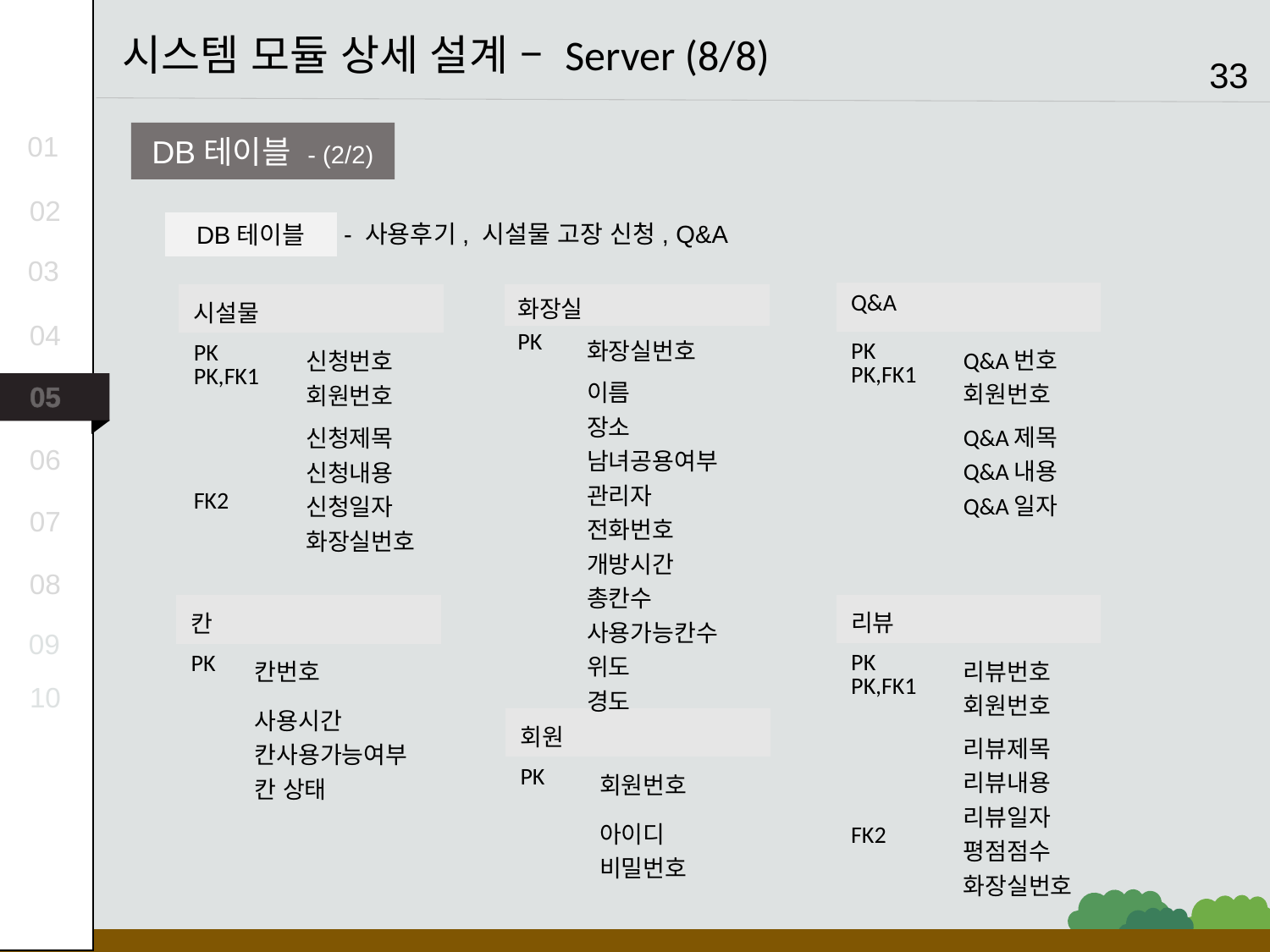

시스템 모듈 상세 설계 – Server (8/8)

33
01
DB테이블 - (2/2)
02
- 사용후기, 시설물 고장 신청, Q&A
DB테이블
03
| Q&A |  |
| --- | --- |
| PK PK,FK1 | Q&A번호 회원번호 |
|  | Q&A제목 Q&A내용 Q&A일자 |
| 화장실 |  |
| --- | --- |
| PK | 화장실번호 |
|  | 이름 장소 남녀공용여부 관리자 전화번호 개방시간 총칸수 사용가능칸수 위도 경도 |
| 시설물 |  |
| --- | --- |
| PK PK,FK1 | 신청번호 회원번호 |
| FK2 | 신청제목 신청내용 신청일자 화장실번호 |

04
05

06
07
08
| 리뷰 |  |
| --- | --- |
| PK PK,FK1 | 리뷰번호 회원번호 |
| FK2 | 리뷰제목 리뷰내용 리뷰일자 평점점수 화장실번호 |
| 칸 |  |
| --- | --- |
| PK | 칸번호 |
|  | 사용시간 칸사용가능여부 칸 상태 |
09
10
| 회원 |  |
| --- | --- |
| PK | 회원번호 |
|  | 아이디 비밀번호 |